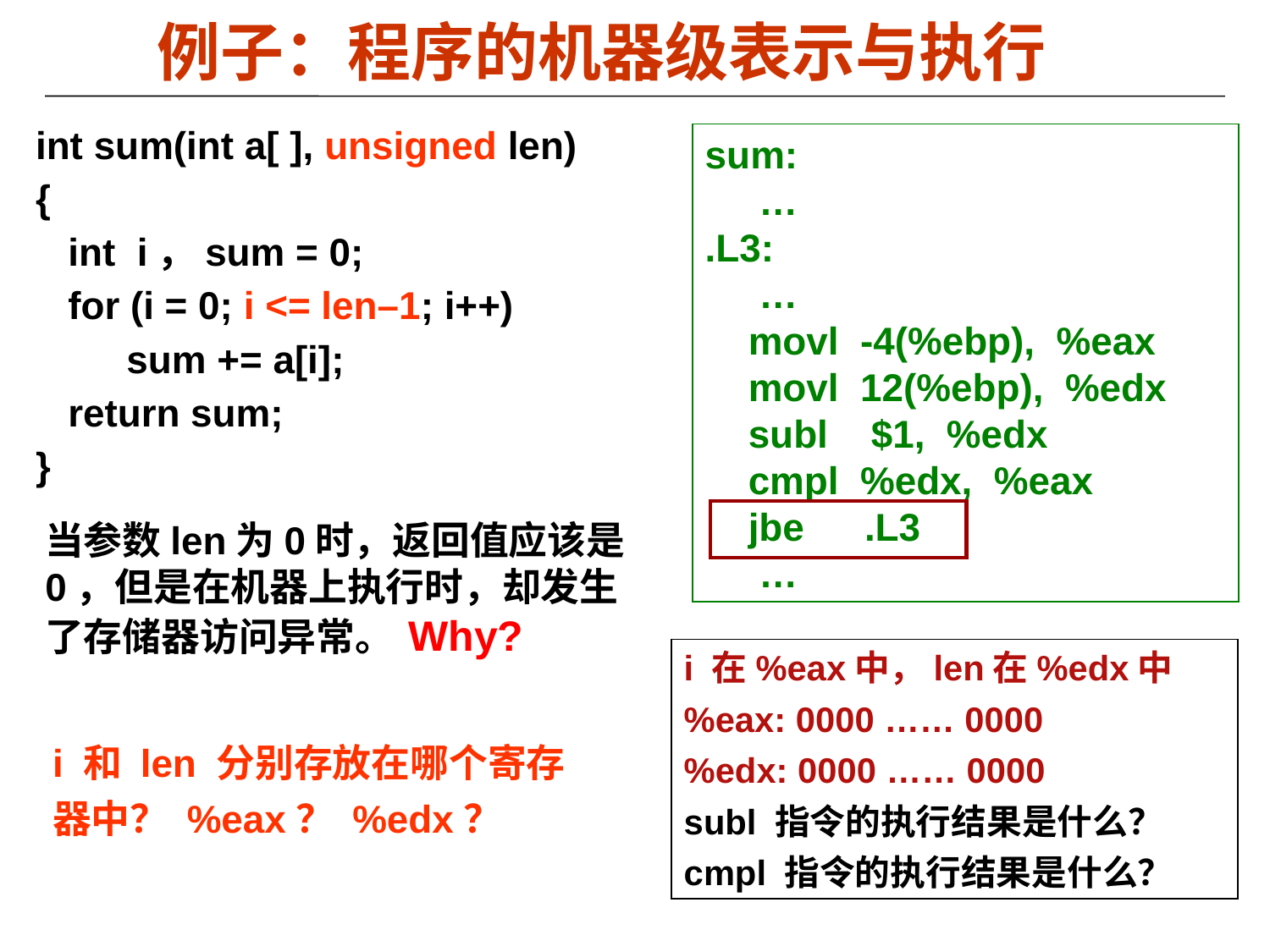

# 例子：程序的机器级表示与执行
int sum(int a[ ], unsigned len)
{
   int  i，sum = 0;
   for (i = 0; i <= len–1; i++)
	    sum += a[i];
   return sum;
}
sum:
     …
.L3:
     …
    movl  -4(%ebp),  %eax
    movl  12(%ebp),  %edx
    subl    $1,  %edx
    cmpl  %edx,  %eax
    jbe	   .L3
     …

当参数len为0时，返回值应该是0，但是在机器上执行时，却发生了存储器访问异常。 Why?
i 在%eax中，len在%edx中
%eax: 0000 …… 0000
%edx: 0000 …… 0000
subl 指令的执行结果是什么？
cmpl 指令的执行结果是什么？
i 和 len 分别存放在哪个寄存器中？ %eax？ %edx？